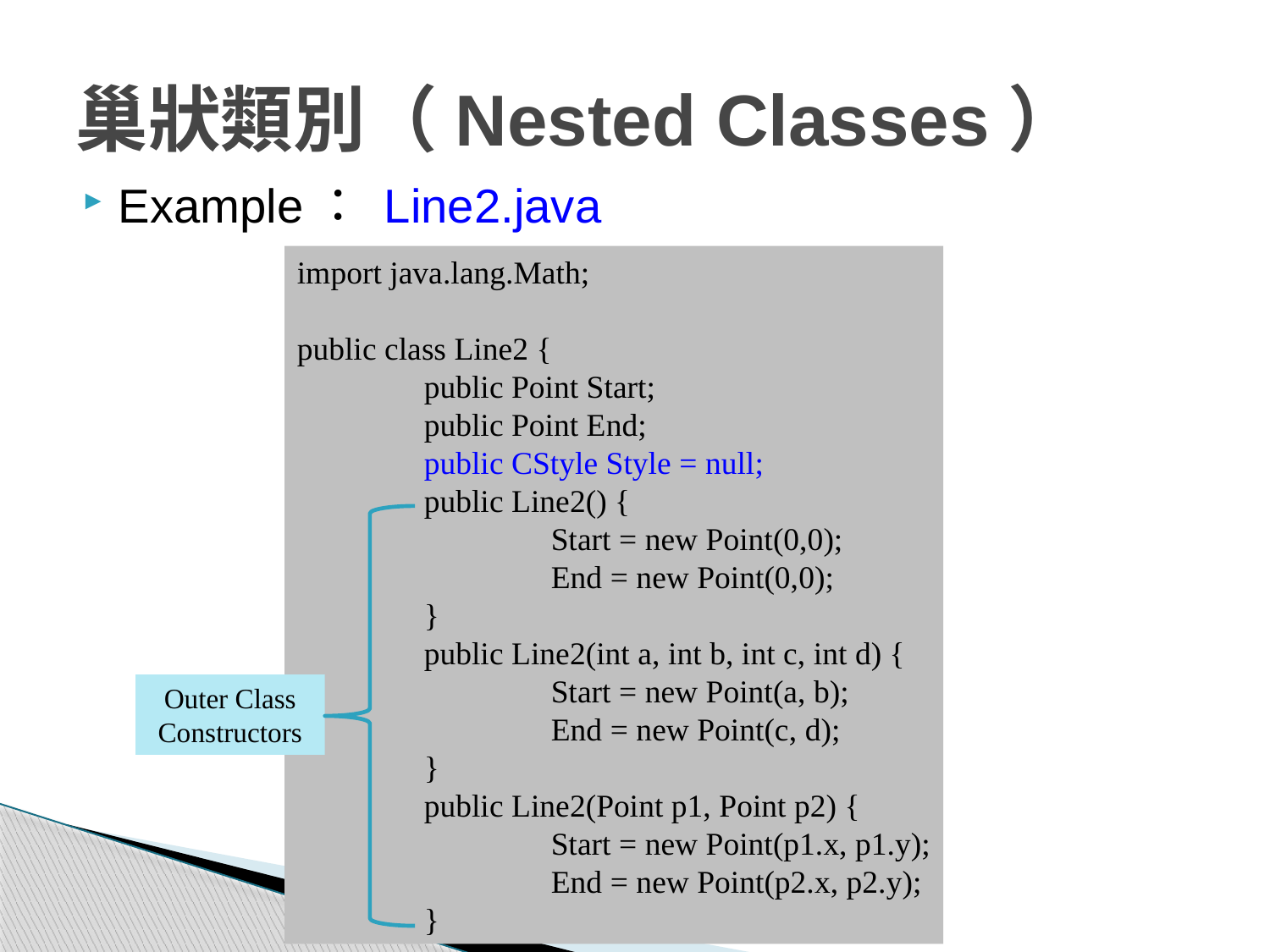

# 巢狀類別（Nested Classes）
Example： Line2.java
import java.lang.Math;

public class Line2 {
	public Point Start;
	public Point End;
	public CStyle Style = null;
	public Line2() {
		Start = new Point(0,0);
		End = new Point(0,0);
	}
	public Line2(int a, int b, int c, int d) {
		Start = new Point(a, b);
		End = new Point(c, d);
	}
	public Line2(Point p1, Point p2) {
		Start = new Point(p1.x, p1.y);
		End = new Point(p2.x, p2.y);
	}

Outer Class Constructors